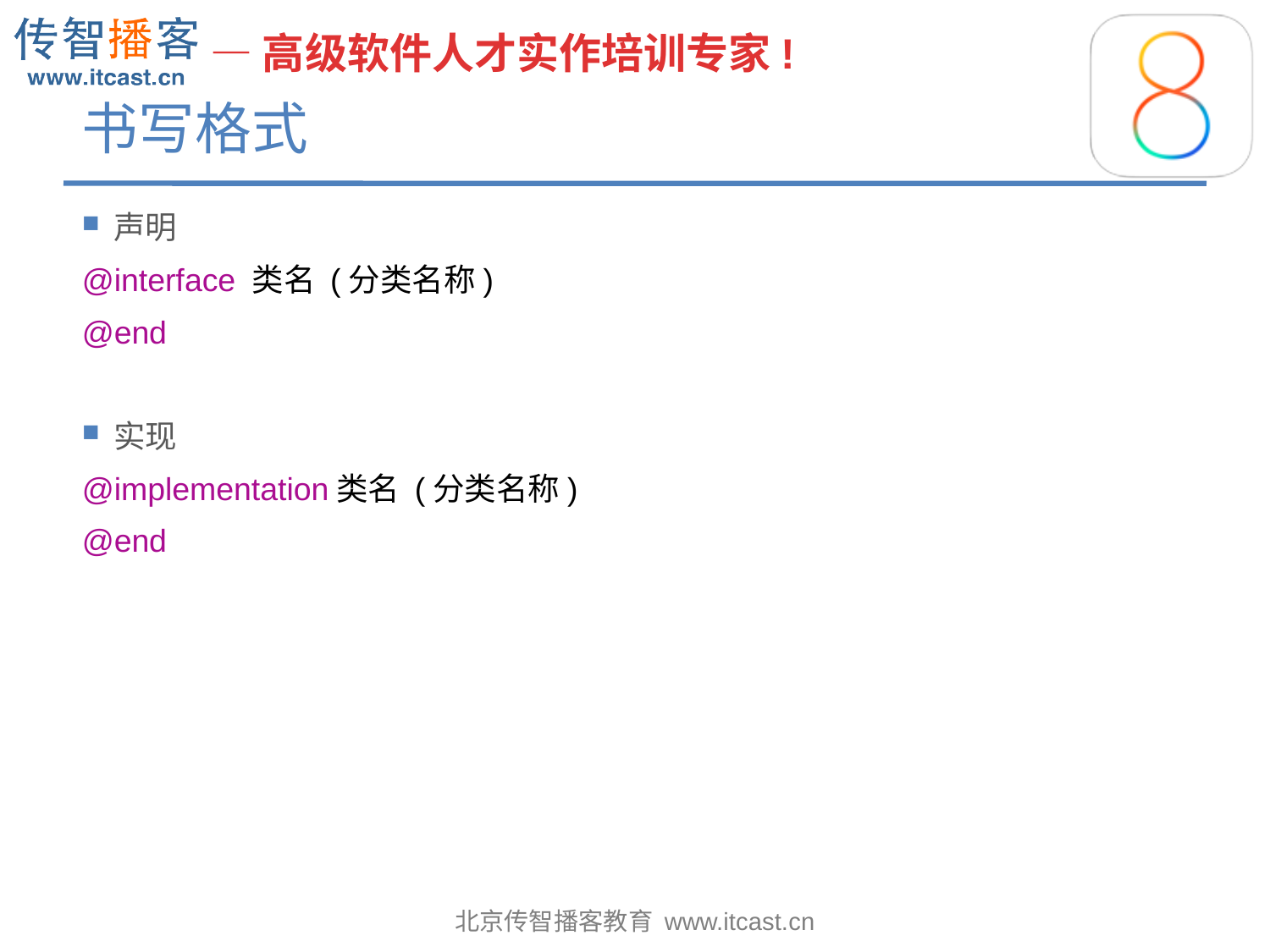

# 书写格式
声明
@interface 类名 (分类名称)
@end

实现
@implementation类名 (分类名称)
@end